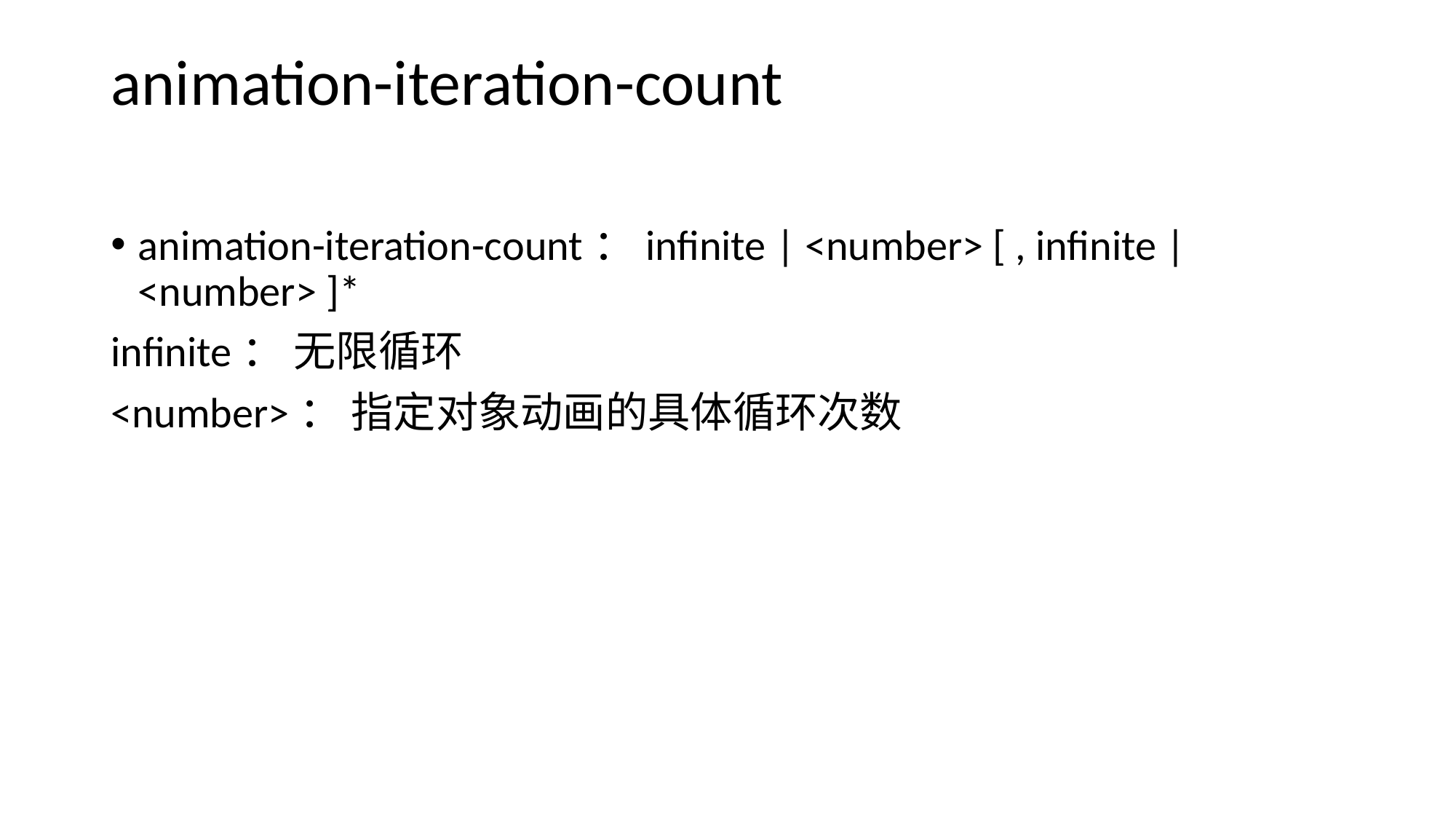

# animation-iteration-count
animation-iteration-count：infinite | <number> [ , infinite | <number> ]*
infinite： 无限循环
<number>： 指定对象动画的具体循环次数